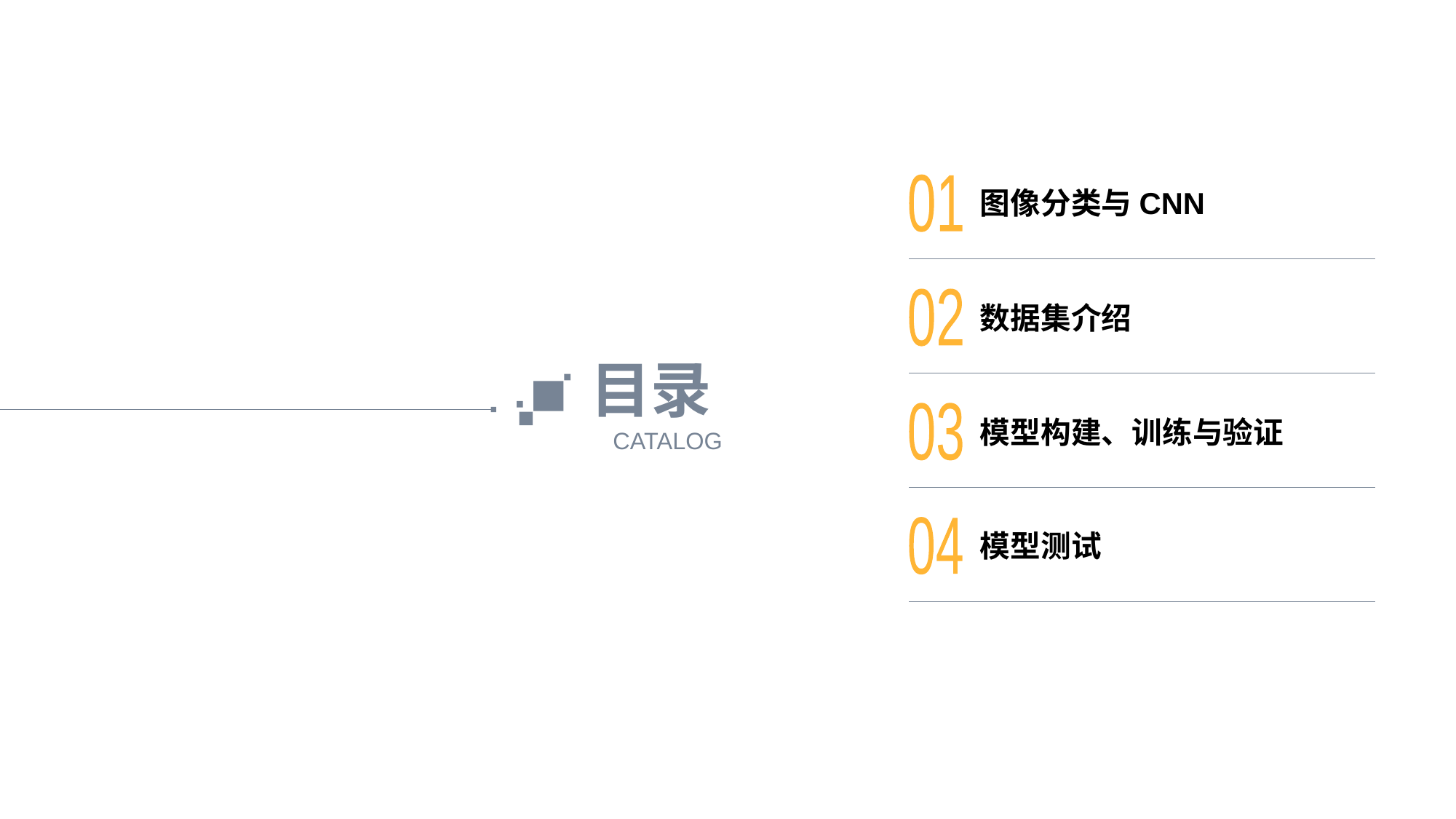

01
图像分类与CNN
02
数据集介绍
目录

03

模型构建、训练与验证

CATALOG
04
模型测试